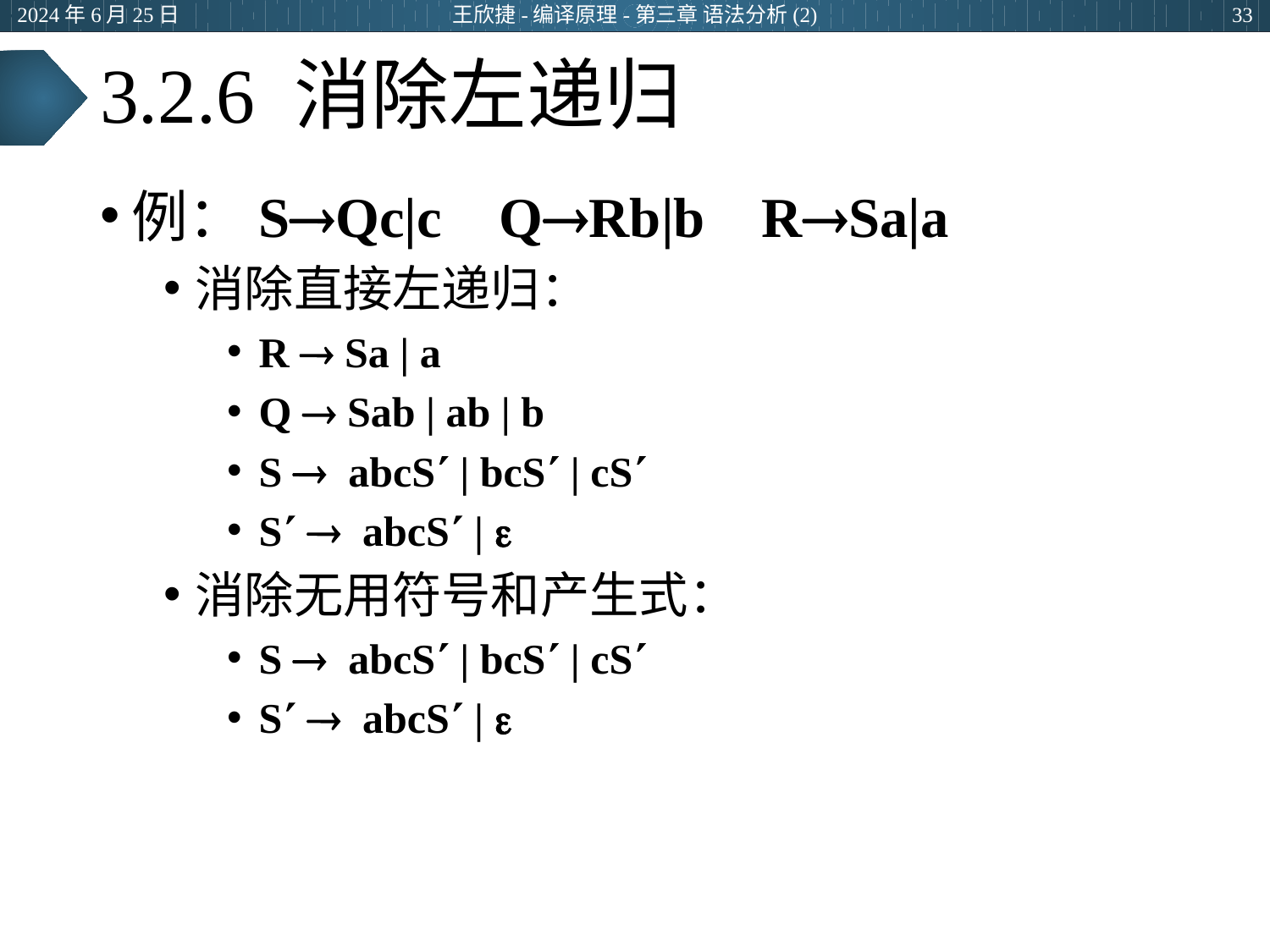

2024年6月25日
王欣捷-编译原理-第三章 语法分析(2)
33
# 3.2.6 消除左递归
例：S→Qc|c    Q→Rb|b    R→Sa|a
消除直接左递归：
R → Sa | a
Q → Sab | ab | b
S →  abcS′ | bcS′ | cS′
S′ →  abcS′ | ε
消除无用符号和产生式：
S →  abcS′ | bcS′ | cS′
S′ →  abcS′ | ε